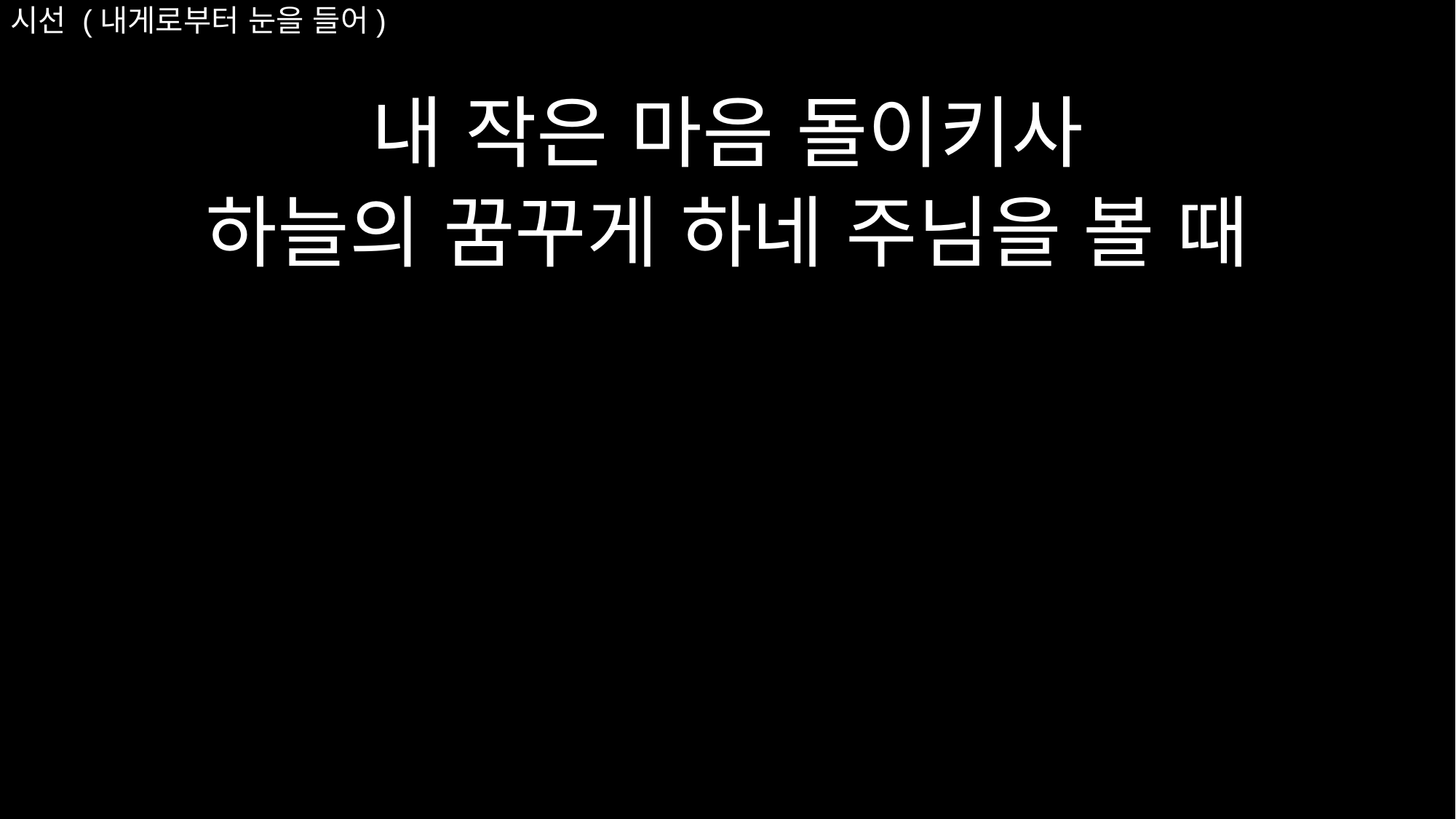

# 시선 (내게로부터 눈을 들어)
내 작은 마음 돌이키사
하늘의 꿈꾸게 하네 주님을 볼 때